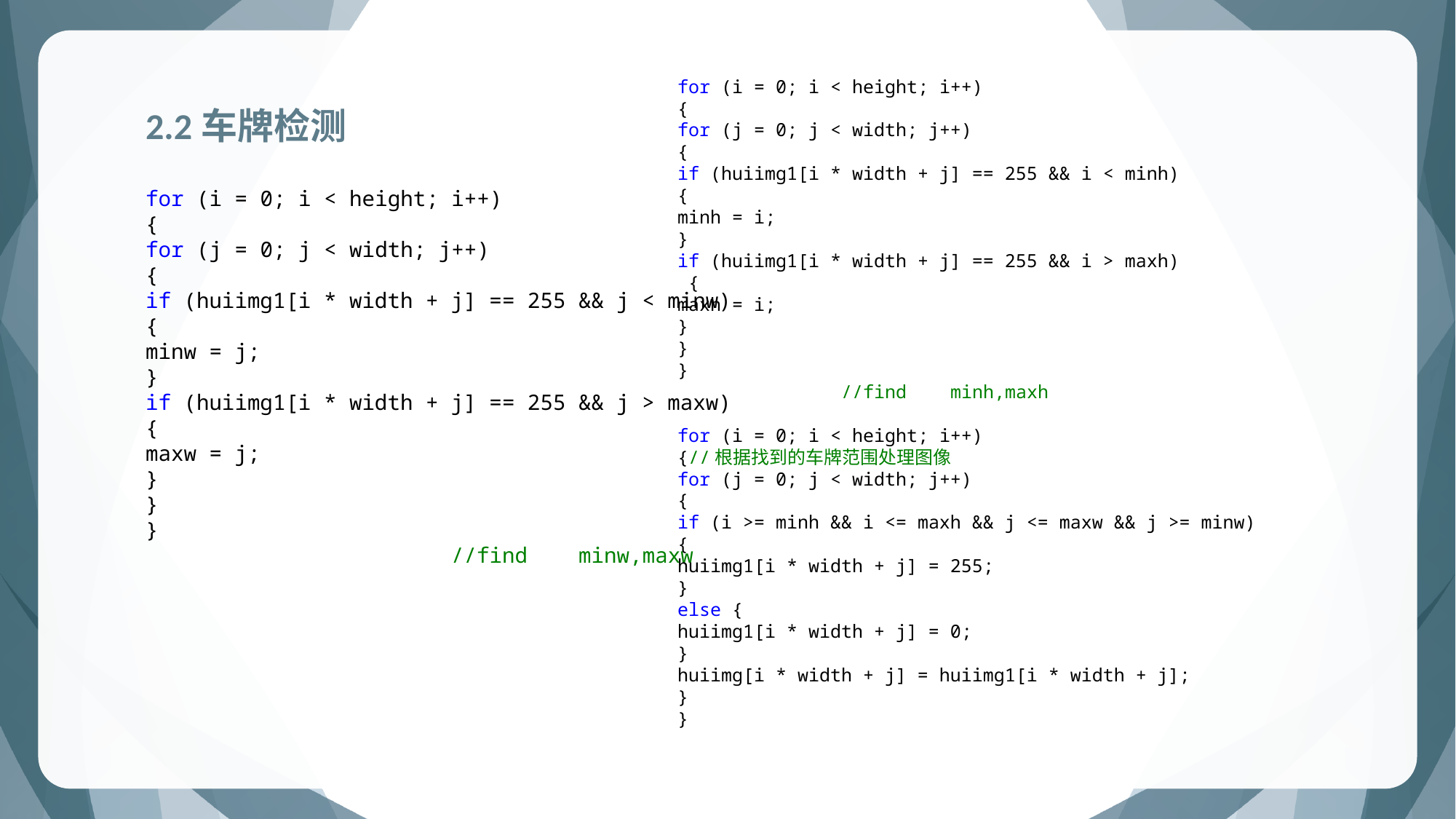

for (i = 0; i < height; i++)
{
for (j = 0; j < width; j++)
{
if (huiimg1[i * width + j] == 255 && i < minh)
{
minh = i;
}
if (huiimg1[i * width + j] == 255 && i > maxh)
 {
maxh = i;
}
}
}                                                                      //find    minh,maxh

for (i = 0; i < height; i++)
{//根据找到的车牌范围处理图像
for (j = 0; j < width; j++)
{
if (i >= minh && i <= maxh && j <= maxw && j >= minw)
{
huiimg1[i * width + j] = 255;
}
else {
huiimg1[i * width + j] = 0;
}
huiimg[i * width + j] = huiimg1[i * width + j];
}
}
2.2车牌检测
for (i = 0; i < height; i++)
{
for (j = 0; j < width; j++)
{
if (huiimg1[i * width + j] == 255 && j < minw)
{
minw = j;
}
if (huiimg1[i * width + j] == 255 && j > maxw)
{
maxw = j;
}
}
}                                                                      //find    minw,maxw